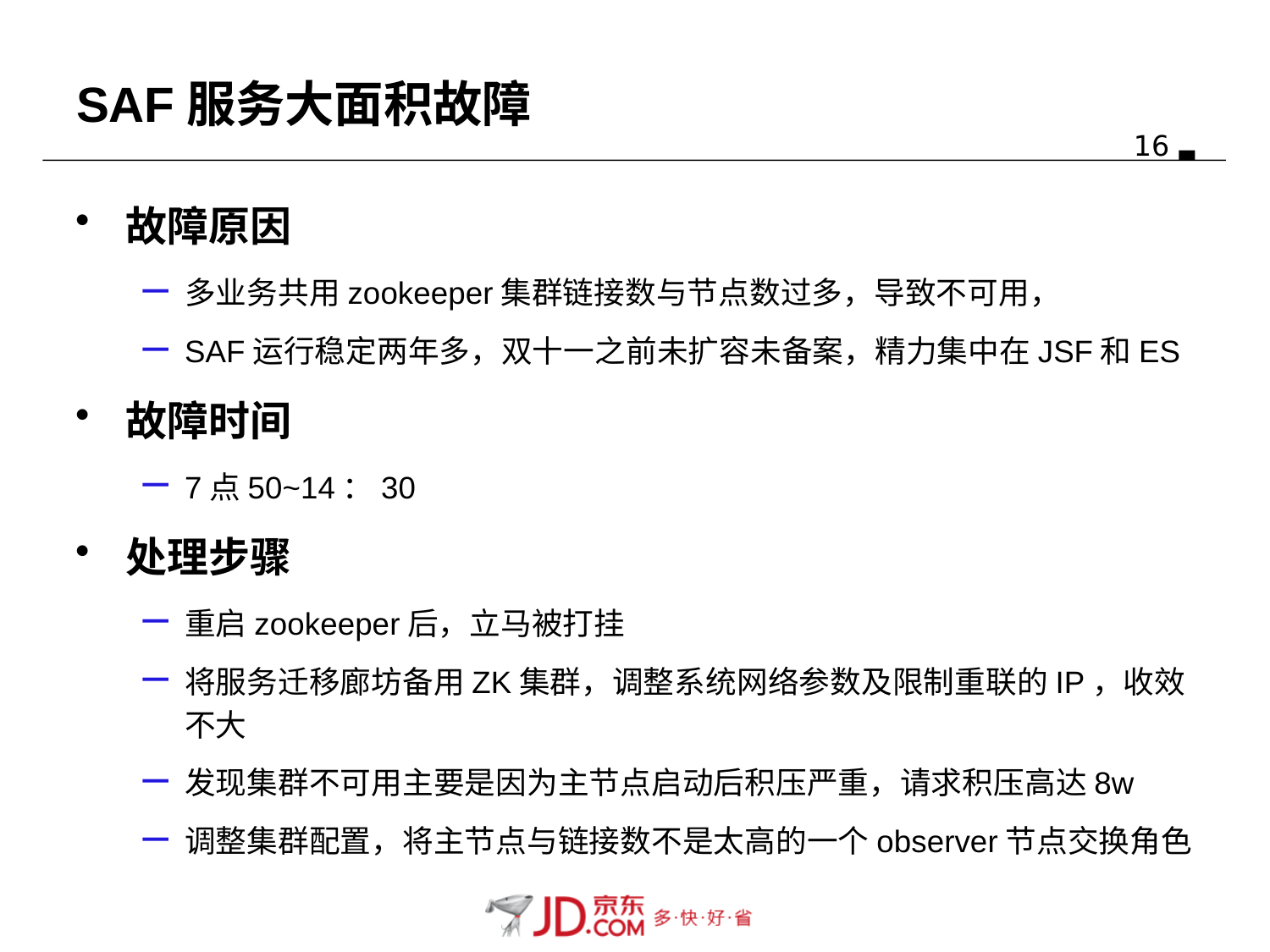

# SAF服务大面积故障
故障原因
多业务共用zookeeper集群链接数与节点数过多，导致不可用，
SAF运行稳定两年多，双十一之前未扩容未备案，精力集中在JSF和ES
故障时间
7点50~14：30
处理步骤
重启zookeeper后，立马被打挂
将服务迁移廊坊备用ZK集群，调整系统网络参数及限制重联的IP，收效不大
发现集群不可用主要是因为主节点启动后积压严重，请求积压高达8w
调整集群配置，将主节点与链接数不是太高的一个observer节点交换角色